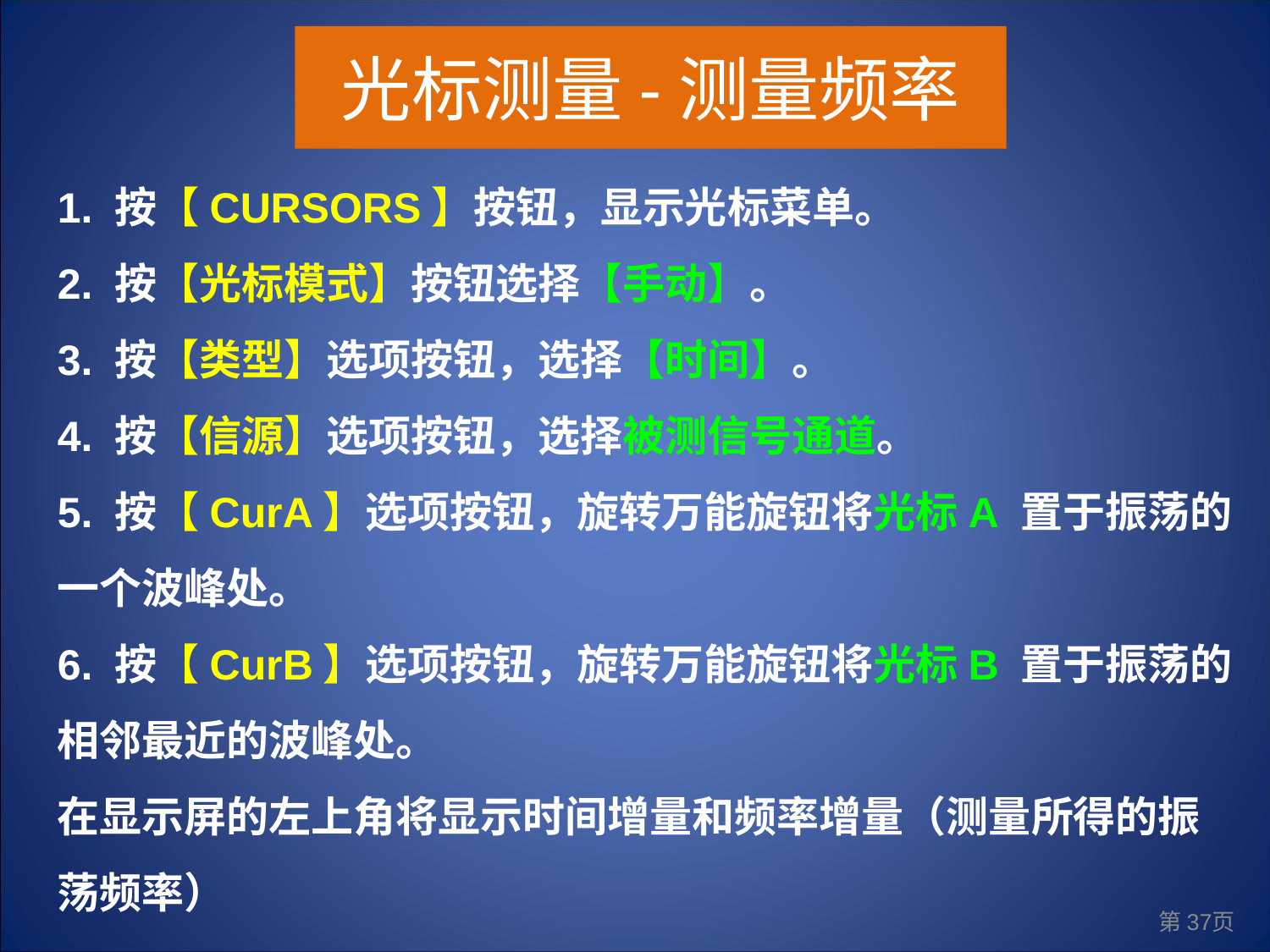

光标测量-测量频率
1. 按【CURSORS】按钮，显示光标菜单。
2. 按【光标模式】按钮选择【手动】。
3. 按【类型】选项按钮，选择【时间】。
4. 按【信源】选项按钮，选择被测信号通道。
5. 按【CurA】选项按钮，旋转万能旋钮将光标A 置于振荡的一个波峰处。
6. 按【CurB】选项按钮，旋转万能旋钮将光标B 置于振荡的相邻最近的波峰处。
在显示屏的左上角将显示时间增量和频率增量（测量所得的振荡频率）